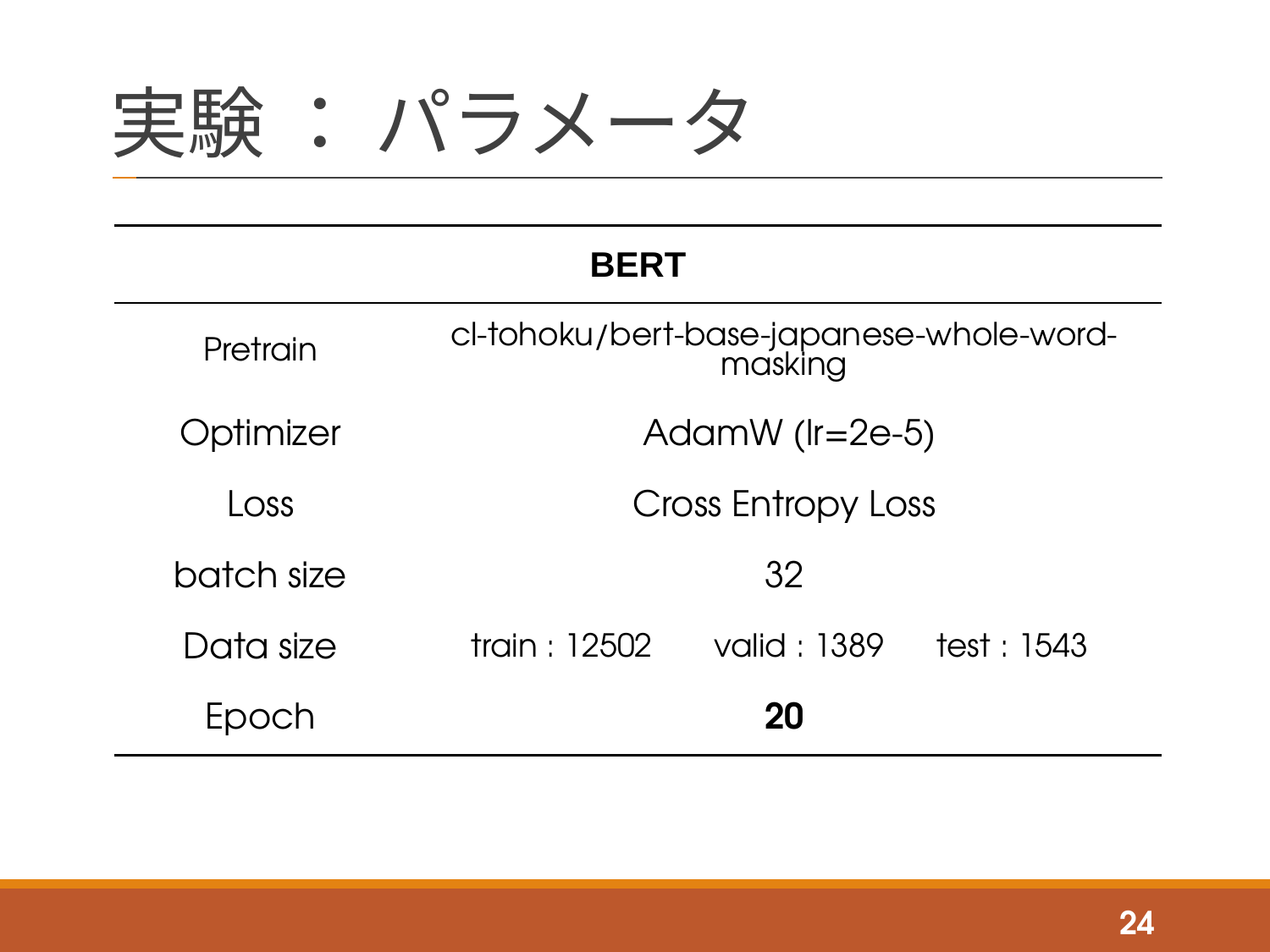

# 実験 ： パラメータ
| BERT |  |
| --- | --- |
| Pretrain | cl-tohoku/bert-base-japanese-whole-word-masking |
| Optimizer | AdamW (lr=2e-5) |
| Loss | Cross Entropy Loss |
| batch size | 32 |
| Data size | train : 12502 valid : 1389 test : 1543 |
| Epoch | 20 |
24